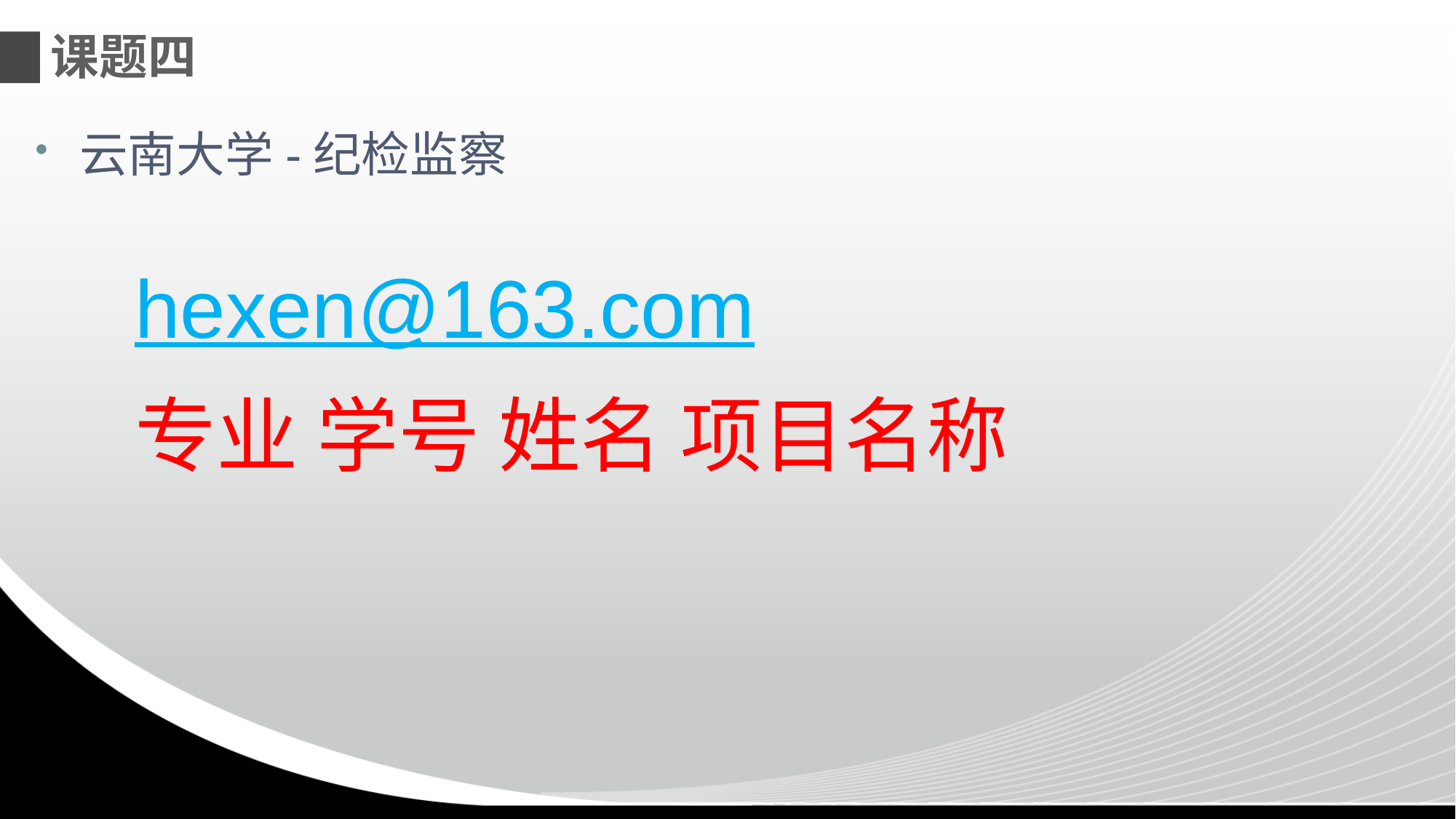

# 课题四
云南大学-纪检监察
hexen@163.com
专业 学号 姓名 项目名称